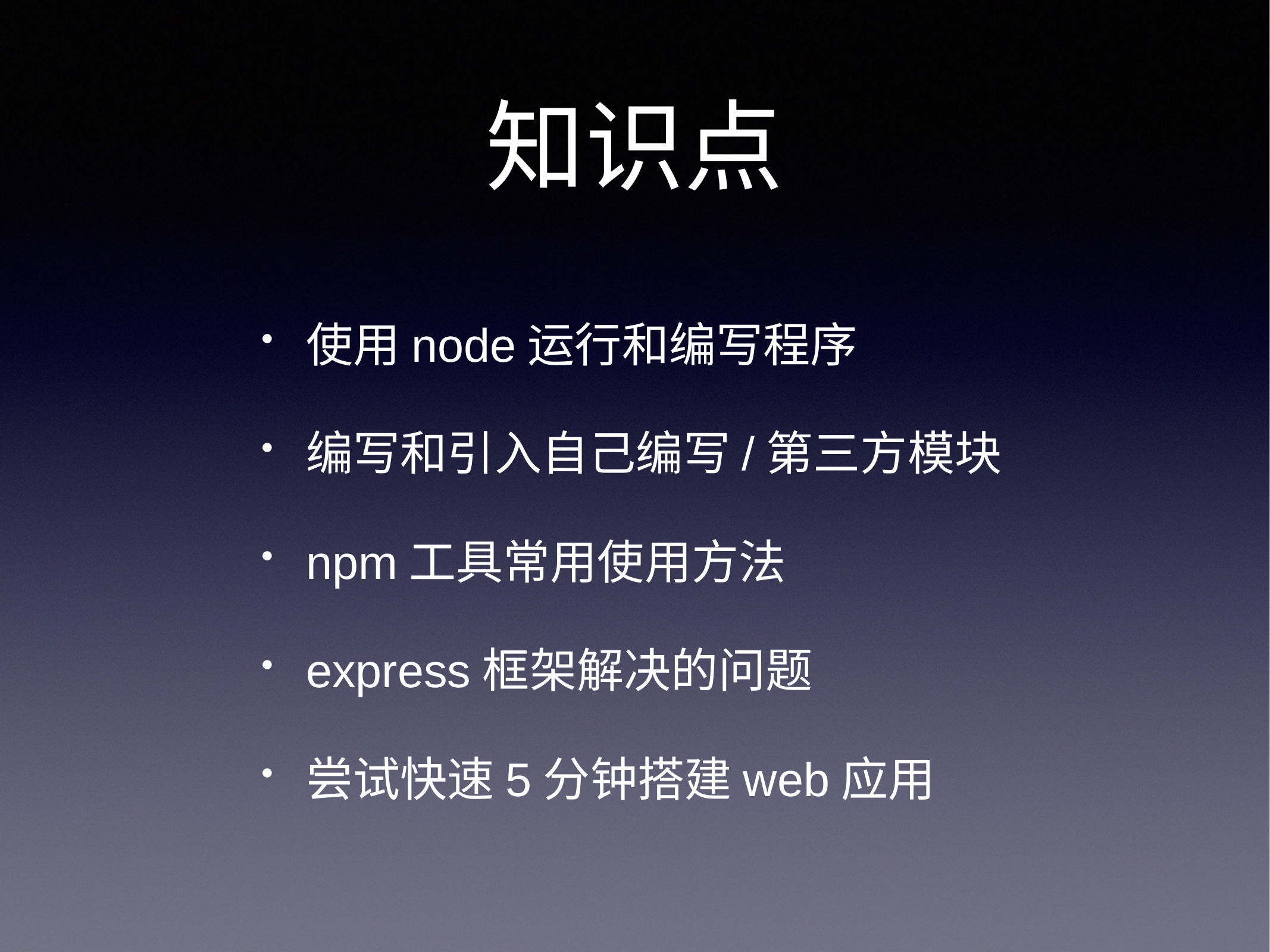

# 知识点
使用node运行和编写程序
编写和引入自己编写/第三方模块
npm工具常用使用方法
express框架解决的问题
尝试快速5分钟搭建web应用